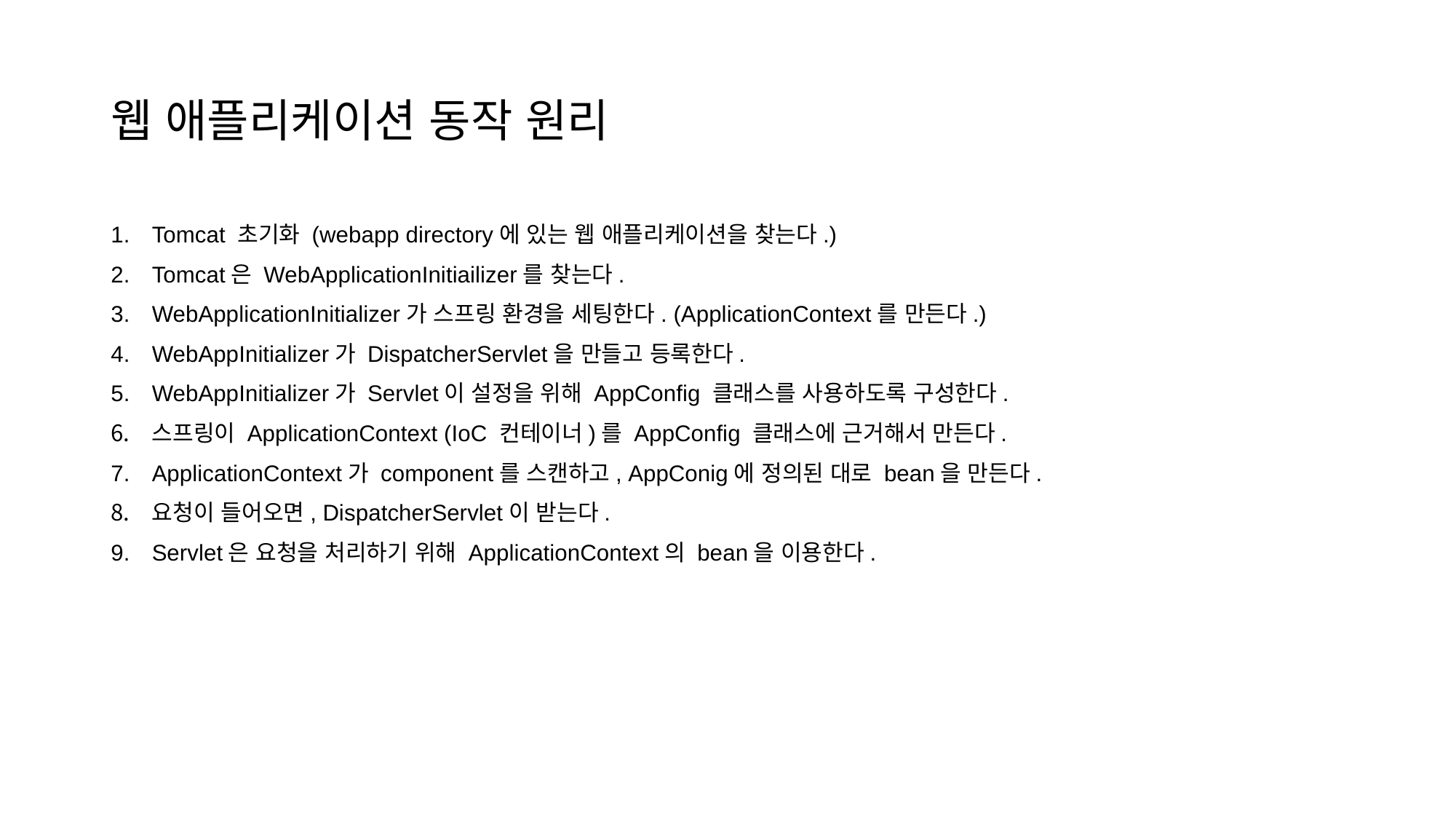

# 웹 애플리케이션 동작 원리
Tomcat 초기화 (webapp directory에 있는 웹 애플리케이션을 찾는다.)
Tomcat은 WebApplicationInitiailizer를 찾는다.
WebApplicationInitializer가 스프링 환경을 세팅한다. (ApplicationContext를 만든다.)
WebAppInitializer가 DispatcherServlet을 만들고 등록한다.
WebAppInitializer가 Servlet이 설정을 위해 AppConfig 클래스를 사용하도록 구성한다.
스프링이 ApplicationContext (IoC 컨테이너)를 AppConfig 클래스에 근거해서 만든다.
ApplicationContext가 component를 스캔하고, AppConig에 정의된 대로 bean을 만든다.
요청이 들어오면, DispatcherServlet이 받는다.
Servlet은 요청을 처리하기 위해 ApplicationContext의 bean을 이용한다.